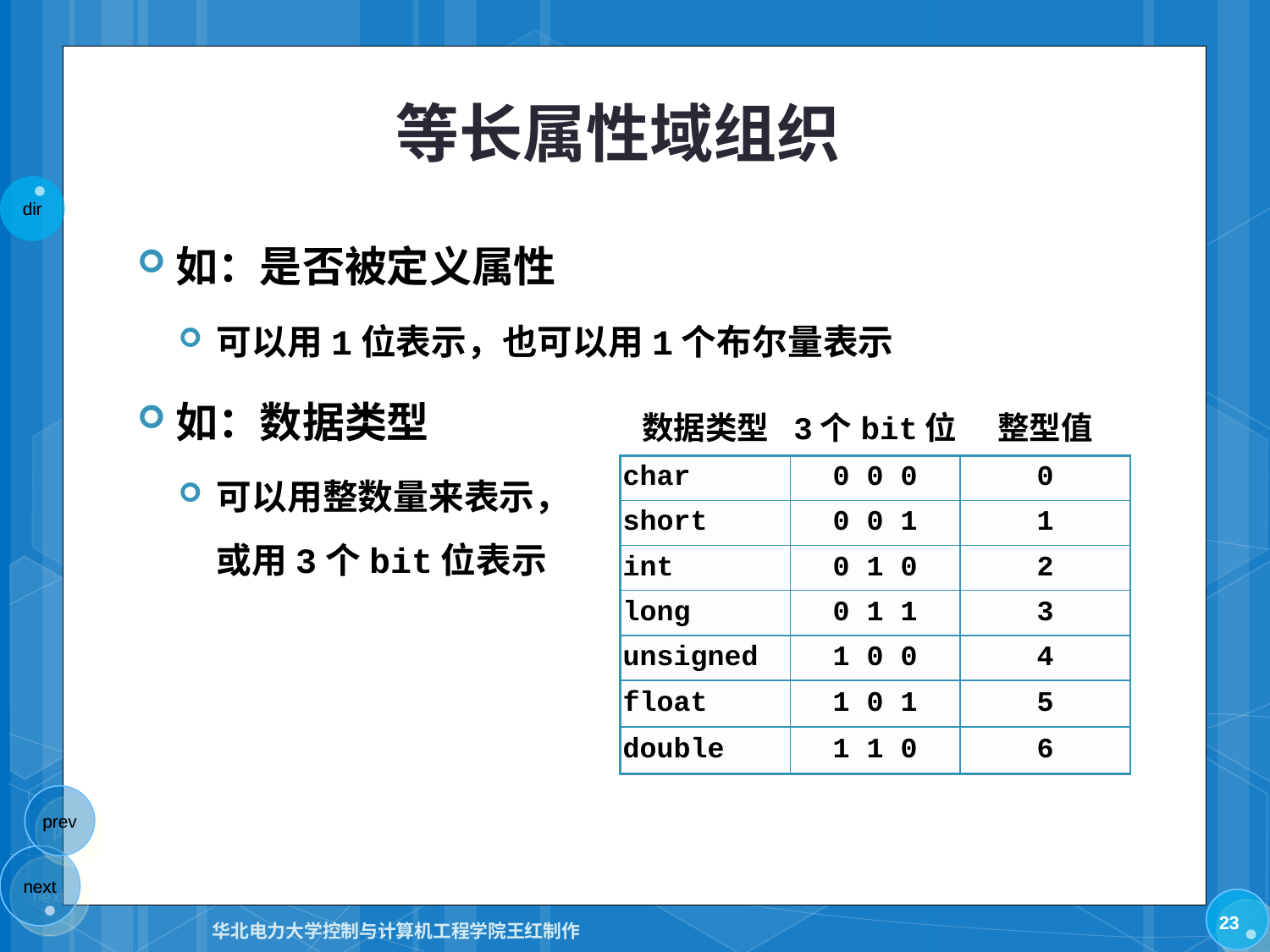

# 等长属性域组织
如：是否被定义属性
可以用1位表示，也可以用1个布尔量表示
如：数据类型
可以用整数量来表示，
或用3个bit位表示
| 数据类型 | 3个bit位 | 整型值 |
| --- | --- | --- |
| char | 0 0 0 | 0 |
| short | 0 0 1 | 1 |
| int | 0 1 0 | 2 |
| long | 0 1 1 | 3 |
| unsigned | 1 0 0 | 4 |
| float | 1 0 1 | 5 |
| double | 1 1 0 | 6 |
23
华北电力大学控制与计算机工程学院王红制作